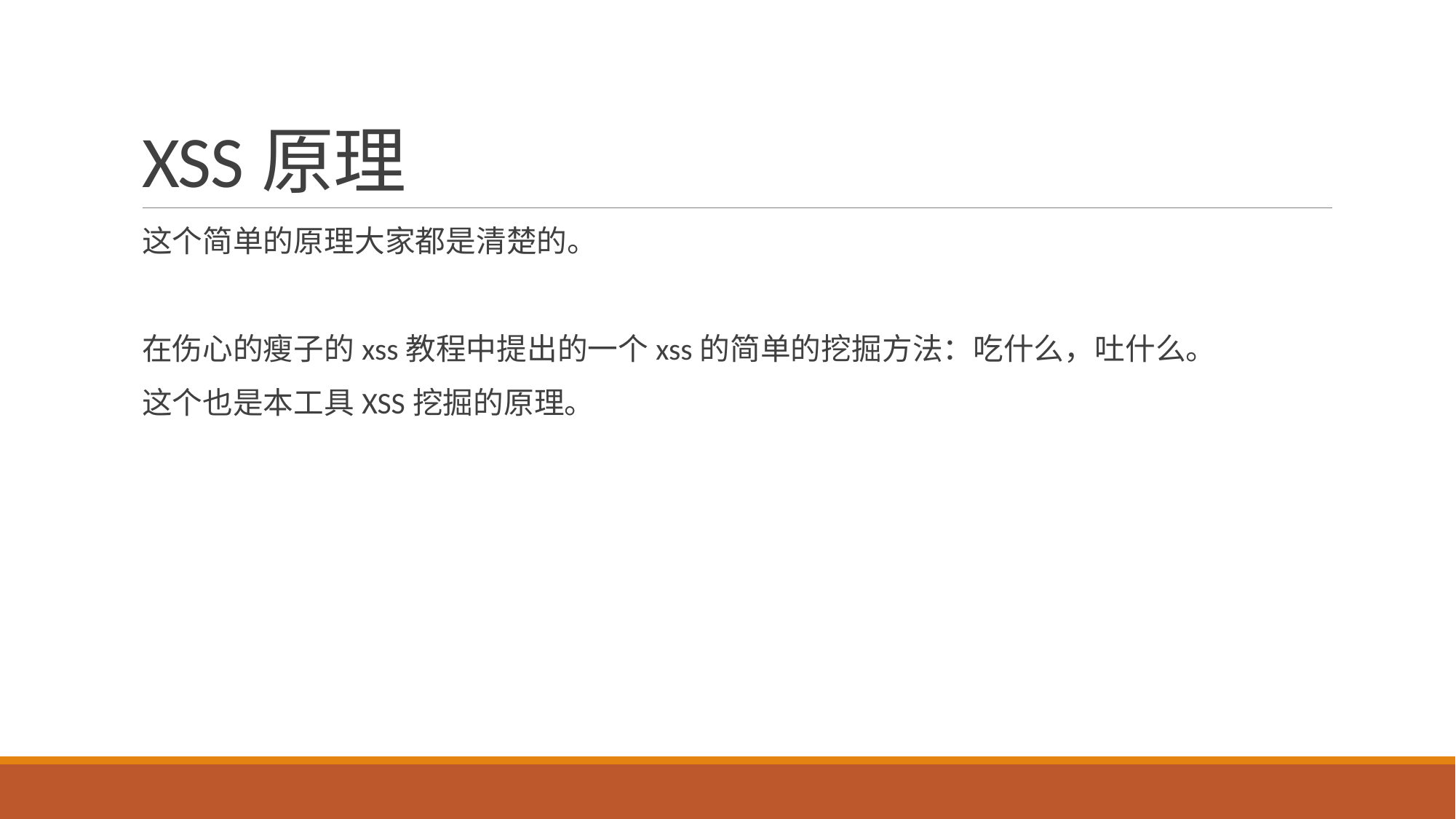

# XSS原理
这个简单的原理大家都是清楚的。

在伤心的瘦子的xss教程中提出的一个xss的简单的挖掘方法：吃什么，吐什么。
这个也是本工具XSS挖掘的原理。